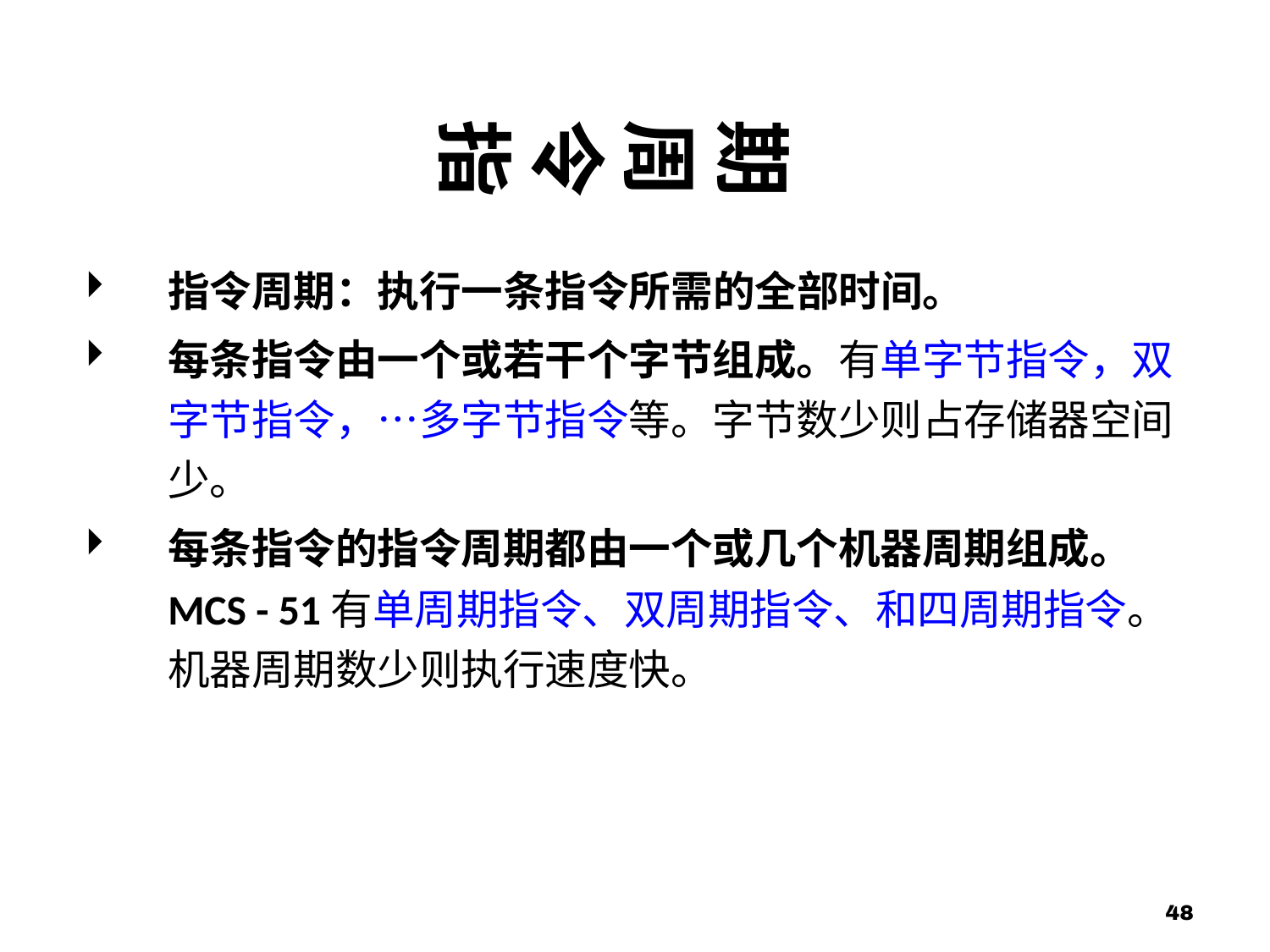

期周
令指
指令周期：执行一条指令所需的全部时间。
每条指令由一个或若干个字节组成。有单字节指令，双字节指令，…多字节指令等。字节数少则占存储器空间少。
每条指令的指令周期都由一个或几个机器周期组成。 MCS - 51有单周期指令、双周期指令、和四周期指令。机器周期数少则执行速度快。
48